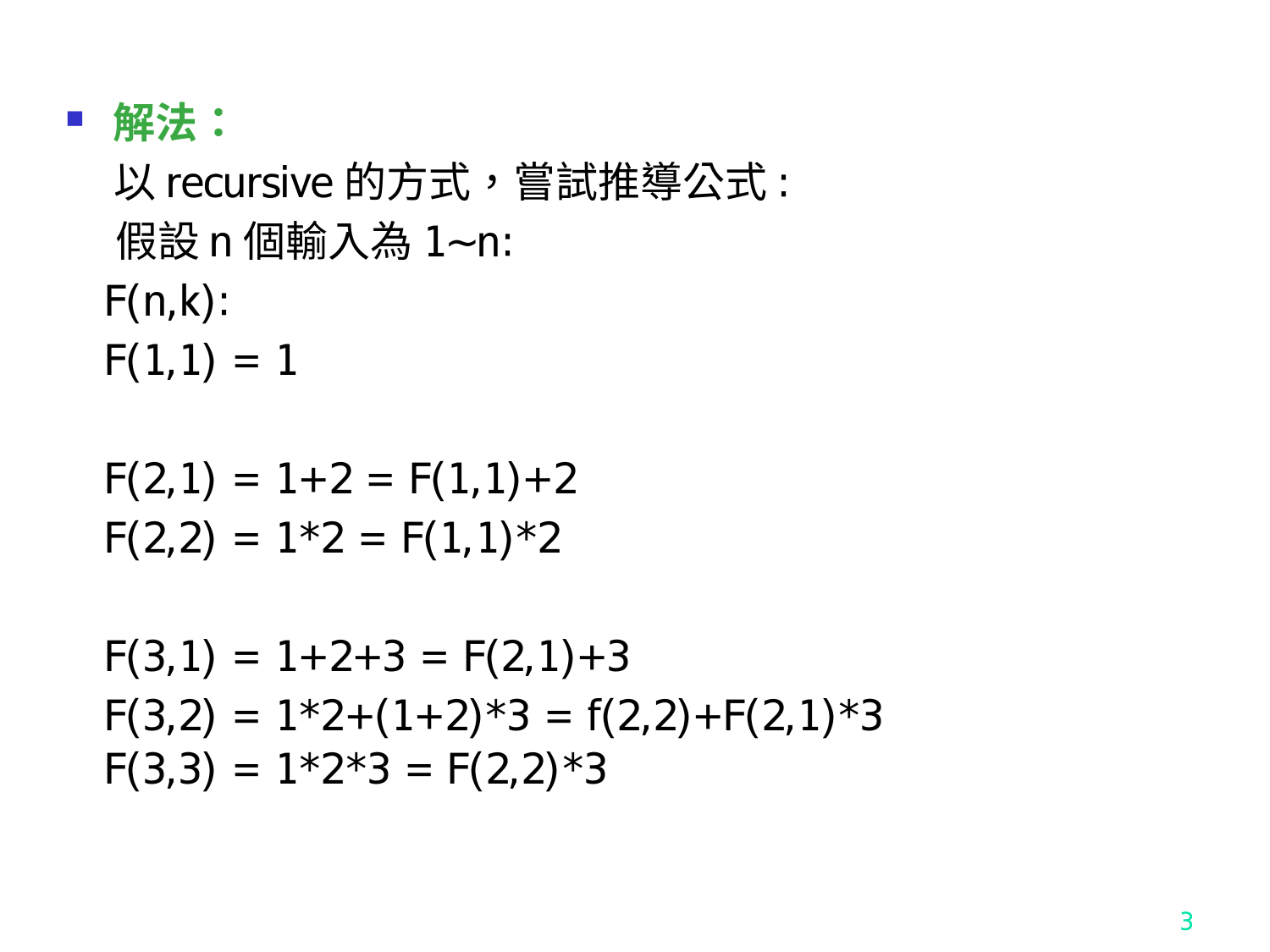

解法：
    以recursive的方式，嘗試推導公式:
   假設n個輸入為1~n:
   F(n,k):
   F(1,1) = 1

   F(2,1) = 1+2 = F(1,1)+2
   F(2,2) = 1*2 = F(1,1)*2

   F(3,1) = 1+2+3 = F(2,1)+3
   F(3,2) = 1*2+(1+2)*3 = f(2,2)+F(2,1)*3
   F(3,3) = 1*2*3 = F(2,2)*3
3